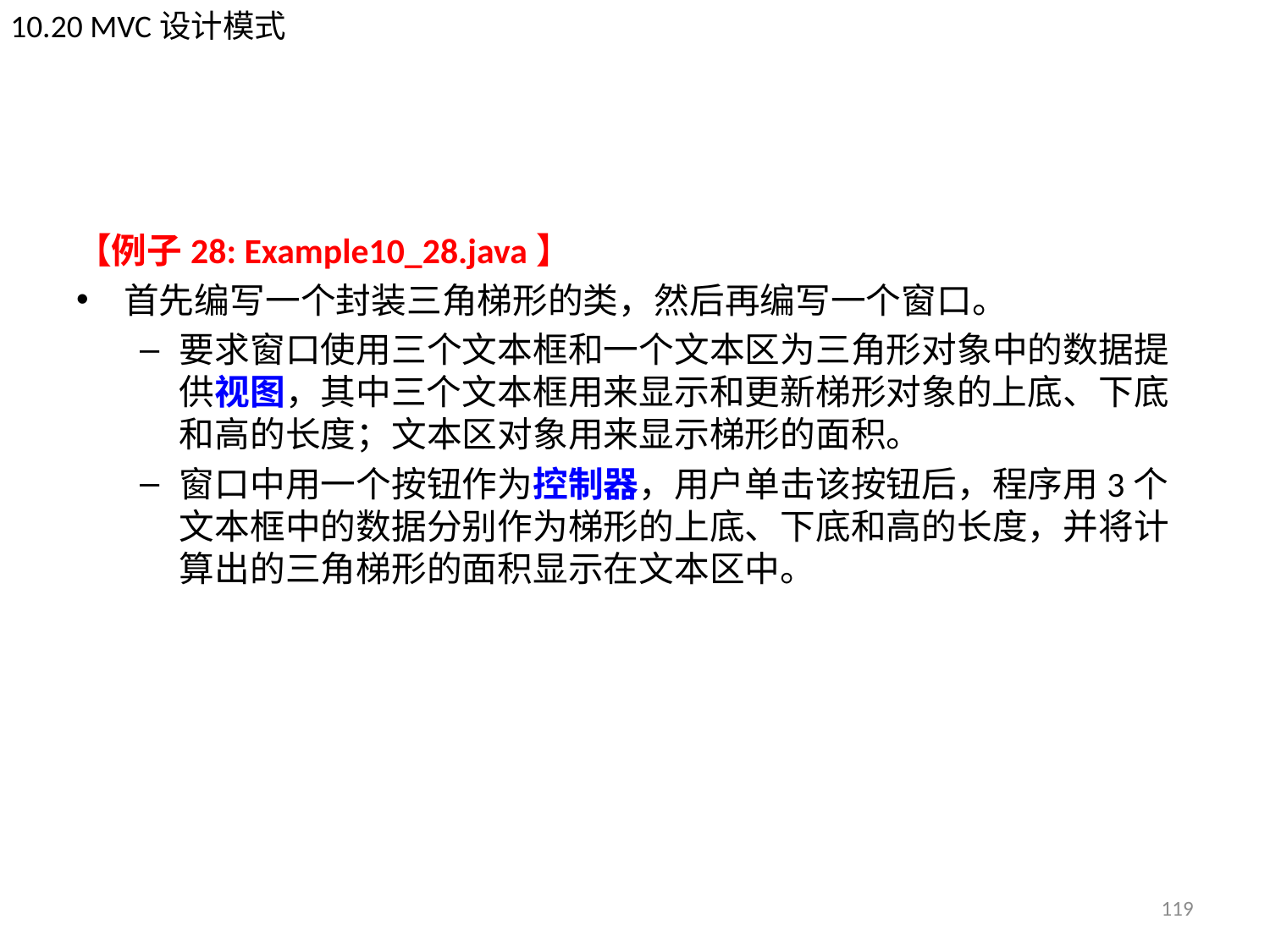

10.20 MVC设计模式
#
【例子28: Example10_28.java】
首先编写一个封装三角梯形的类，然后再编写一个窗口。
要求窗口使用三个文本框和一个文本区为三角形对象中的数据提供视图，其中三个文本框用来显示和更新梯形对象的上底、下底和高的长度；文本区对象用来显示梯形的面积。
窗口中用一个按钮作为控制器，用户单击该按钮后，程序用3个文本框中的数据分别作为梯形的上底、下底和高的长度，并将计算出的三角梯形的面积显示在文本区中。

119